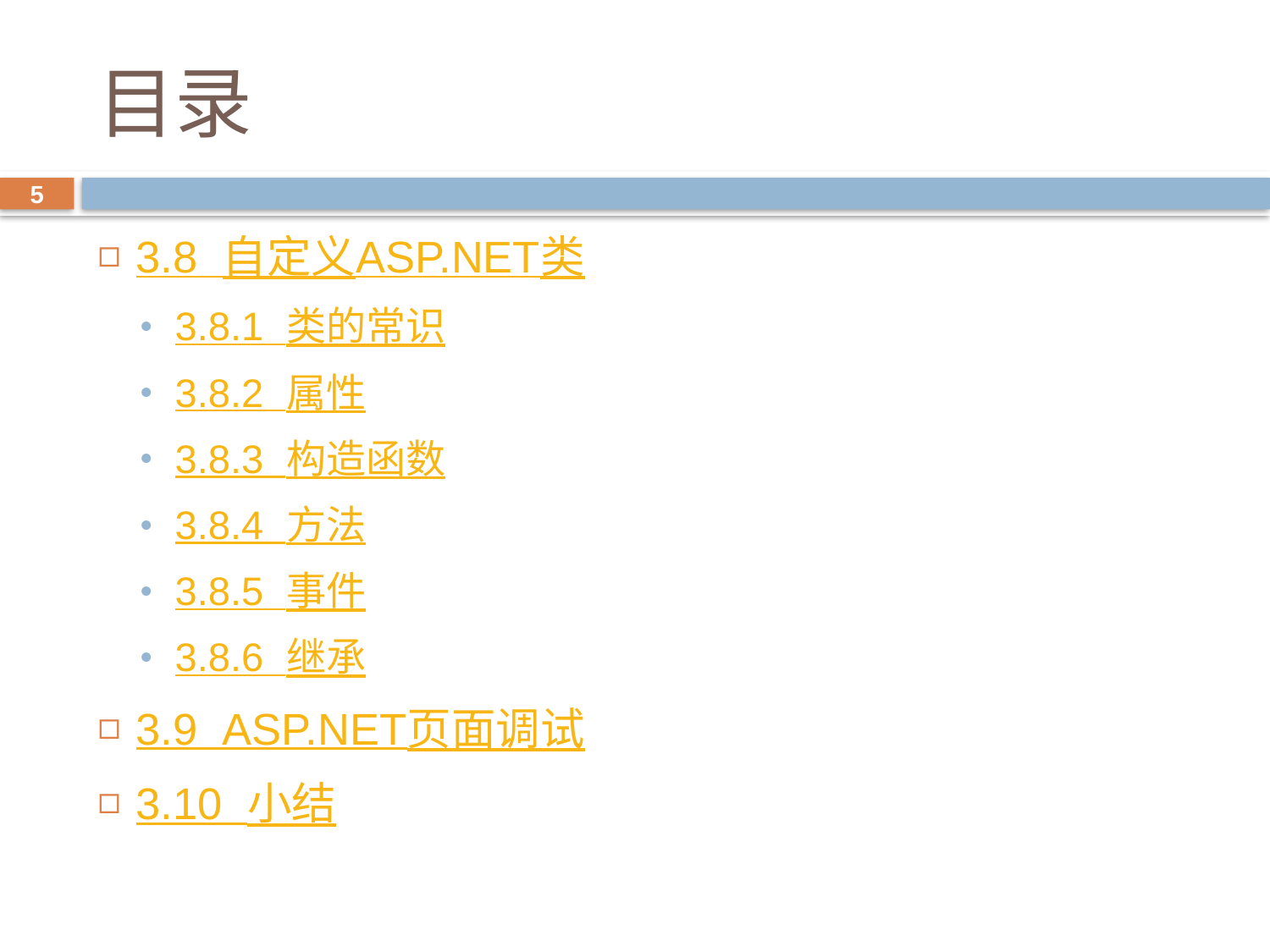

# 目录
5
3.8  自定义ASP.NET类
3.8.1  类的常识
3.8.2  属性
3.8.3  构造函数
3.8.4  方法
3.8.5  事件
3.8.6  继承
3.9  ASP.NET页面调试
3.10  小结